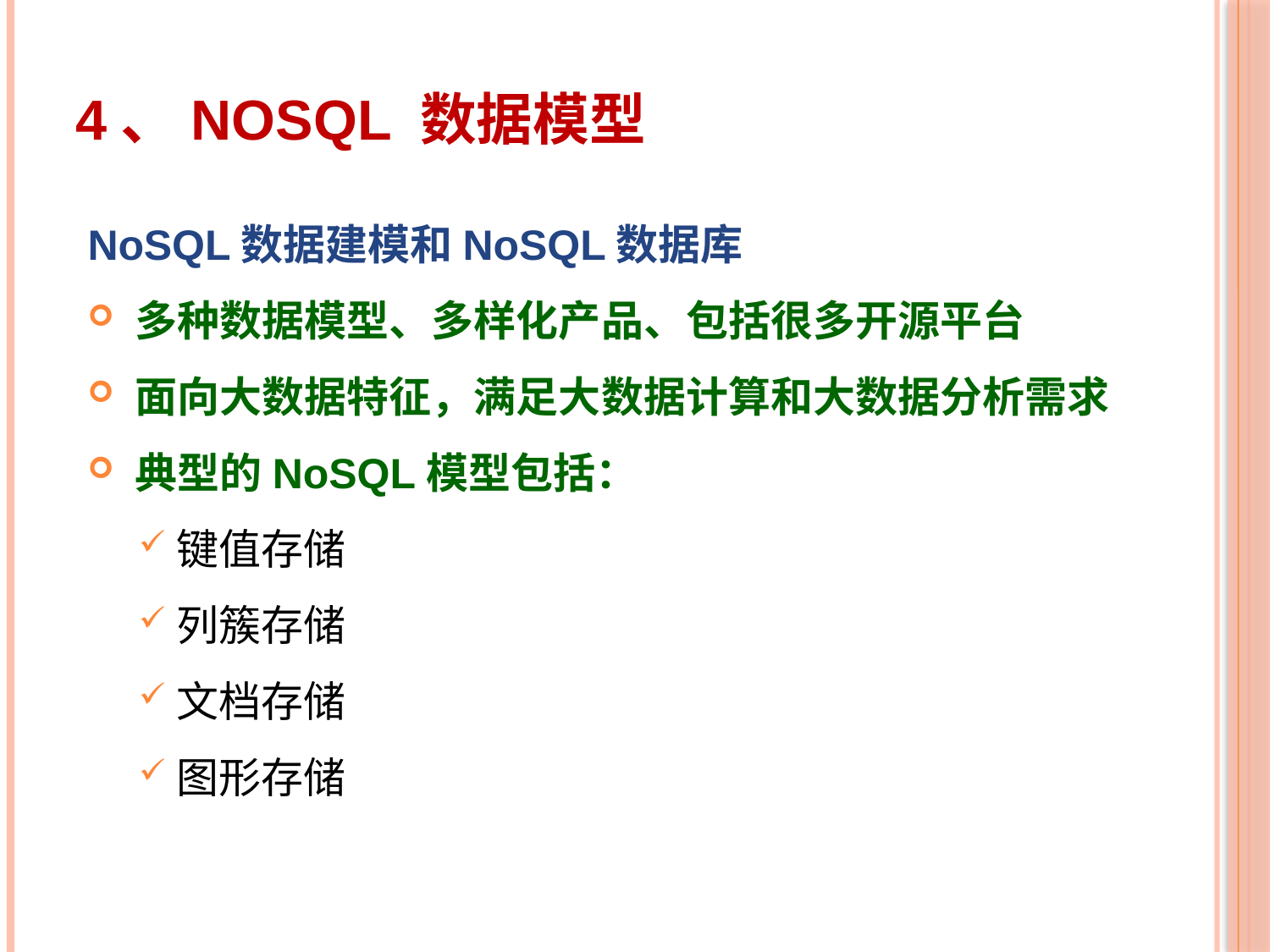

# 4、NoSQL 数据模型
NoSQL数据建模和NoSQL数据库
多种数据模型、多样化产品、包括很多开源平台
面向大数据特征，满足大数据计算和大数据分析需求
典型的NoSQL模型包括：
键值存储
列簇存储
文档存储
图形存储